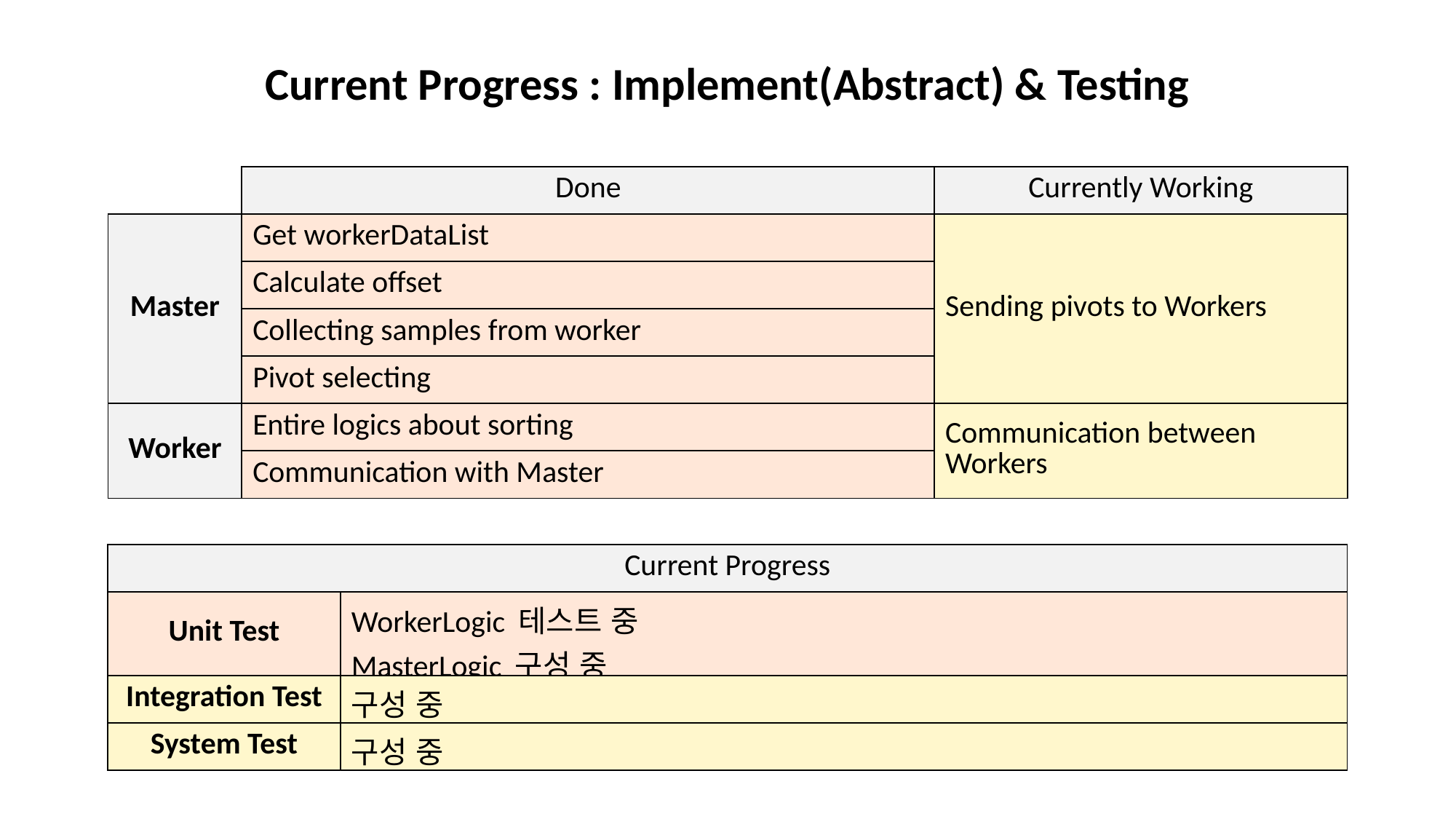

Current Progress : Implement(Abstract) & Testing
|  | Done | Currently Working |
| --- | --- | --- |
| Master | Get workerDataList | Sending pivots to Workers |
|  | Calculate offset |  |
|  | Collecting samples from worker |  |
|  | Pivot selecting |  |
| Worker | Entire logics about sorting | Communication between Workers |
|  | Communication with Master |  |
| Current Progress |  |
| --- | --- |
| Unit Test | WorkerLogic 테스트 중 MasterLogic 구성 중 |
| Integration Test | 구성 중 |
| System Test | 구성 중 |